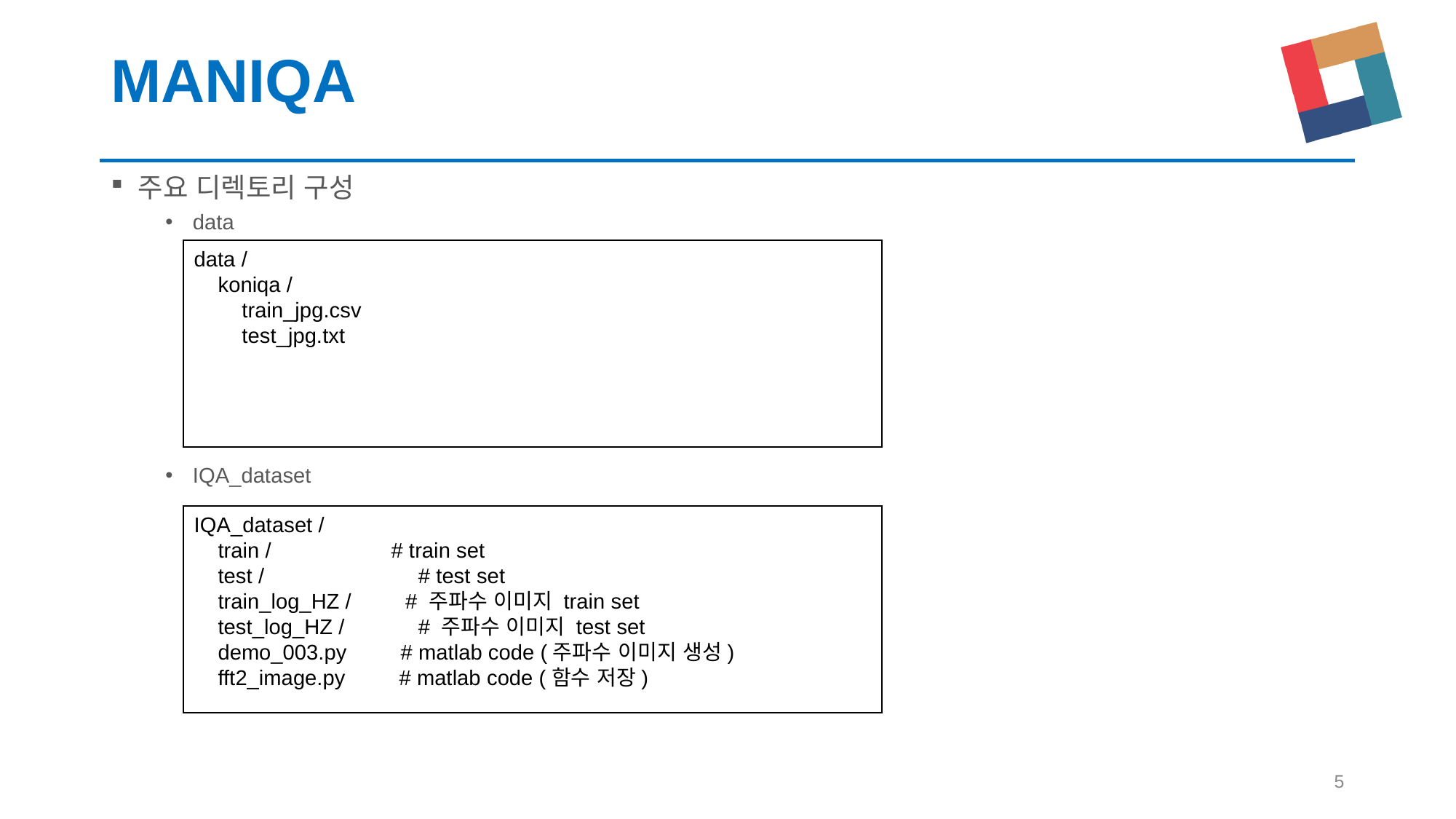

# MANIQA
주요 디렉토리 구성
data

IQA_dataset

data /
    koniqa /
        train_jpg.csv
        test_jpg.txt
IQA_dataset /
    train /                    # train set
    test /		 # test set
    train_log_HZ /         # 주파수 이미지 train set
    test_log_HZ / 	 # 주파수 이미지 test set
    demo_003.py         # matlab code (주파수 이미지 생성)
    fft2_image.py         # matlab code (함수 저장)
5